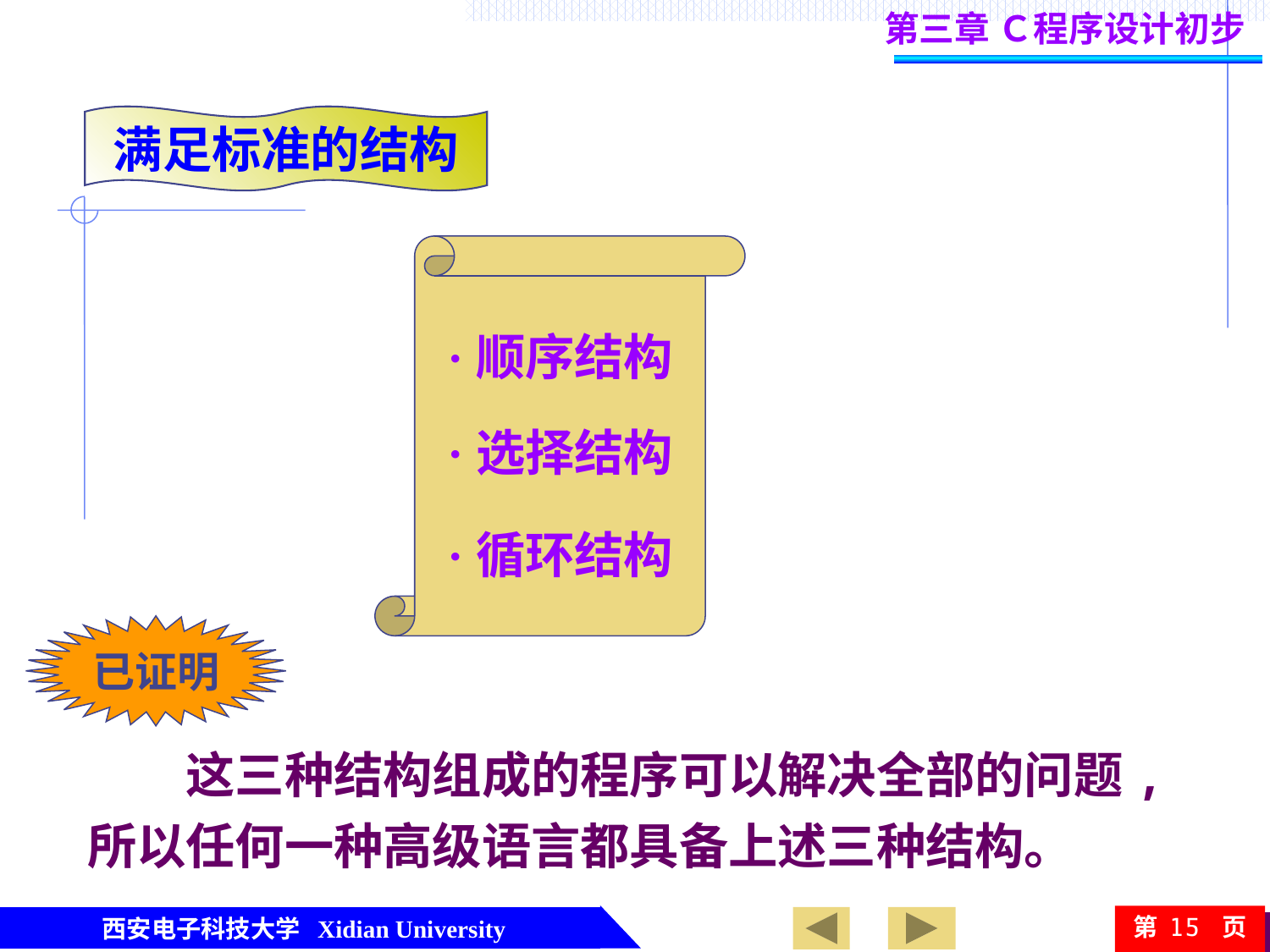

第三章 Ｃ程序设计初步

满足标准的结构

·顺序结构
·选择结构
·循环结构
已证明
　　这三种结构组成的程序可以解决全部的问题,所以任何一种高级语言都具备上述三种结构。